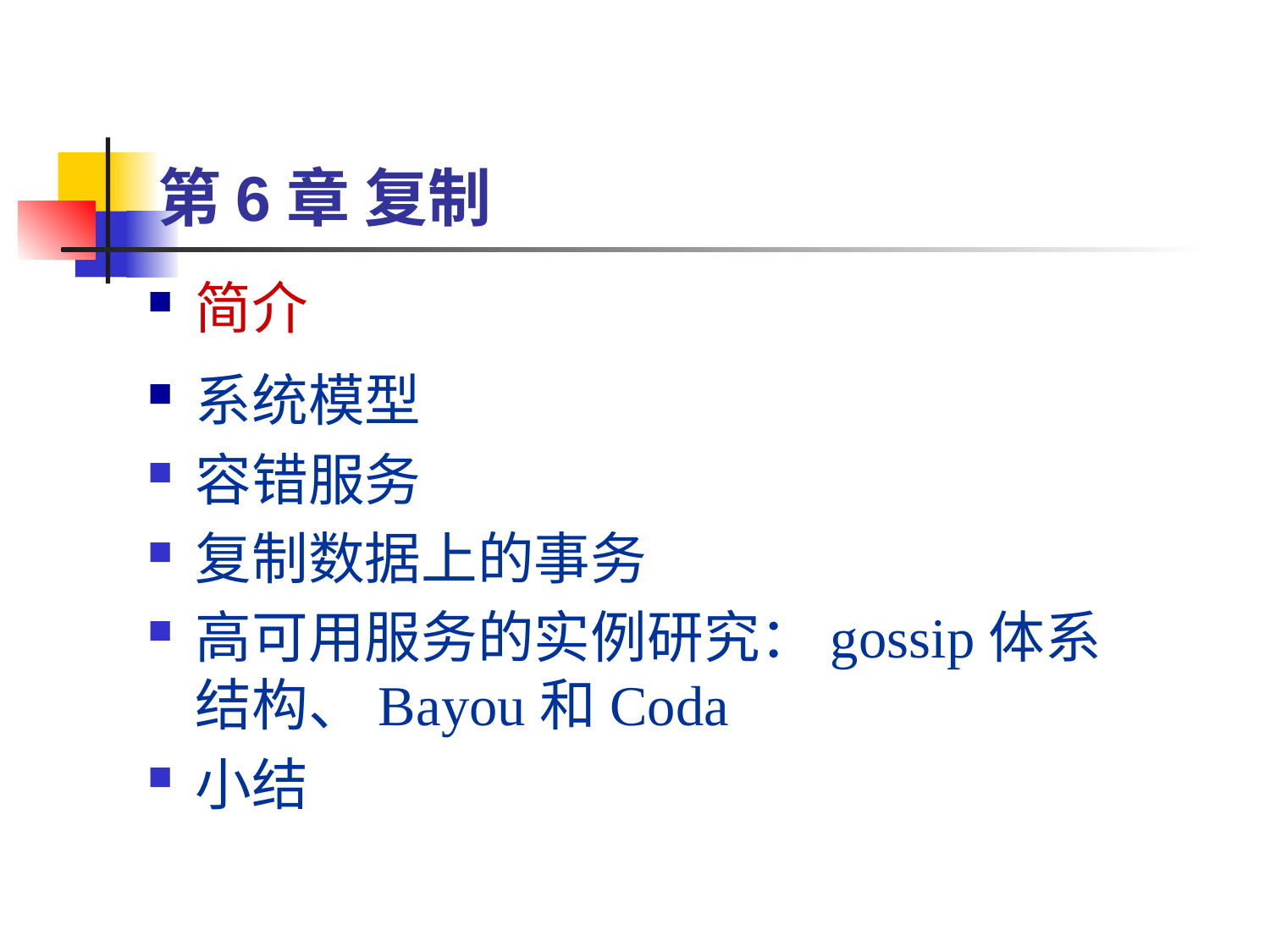

# 第6章 复制
简介
系统模型
容错服务
复制数据上的事务
高可用服务的实例研究：gossip体系结构、Bayou和Coda
小结